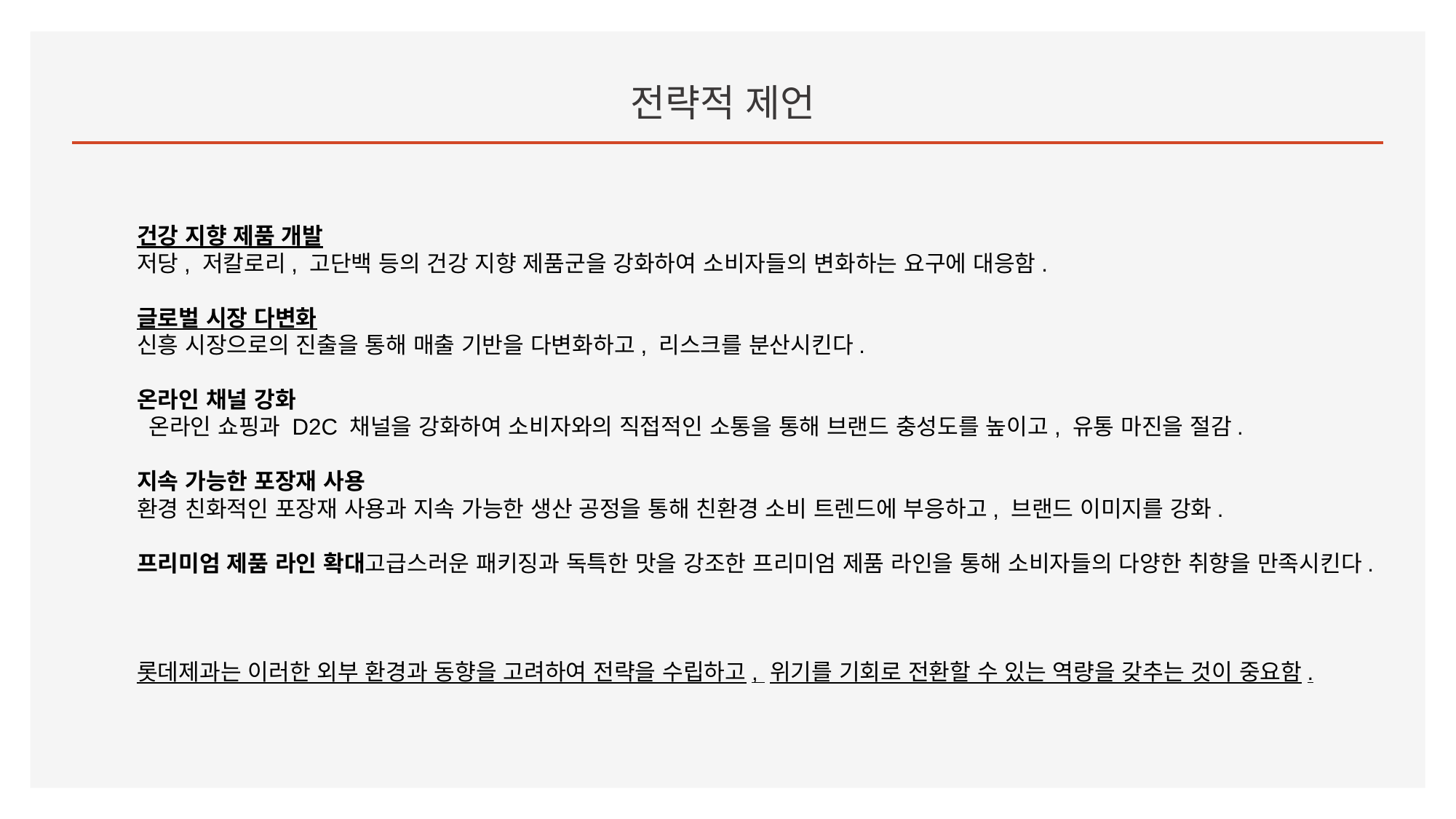

# 전략적 제언
건강 지향 제품 개발
저당, 저칼로리, 고단백 등의 건강 지향 제품군을 강화하여 소비자들의 변화하는 요구에 대응함.

글로벌 시장 다변화
신흥 시장으로의 진출을 통해 매출 기반을 다변화하고, 리스크를 분산시킨다.

온라인 채널 강화
 온라인 쇼핑과 D2C 채널을 강화하여 소비자와의 직접적인 소통을 통해 브랜드 충성도를 높이고, 유통 마진을 절감.

지속 가능한 포장재 사용
환경 친화적인 포장재 사용과 지속 가능한 생산 공정을 통해 친환경 소비 트렌드에 부응하고, 브랜드 이미지를 강화.

프리미엄 제품 라인 확대고급스러운 패키징과 독특한 맛을 강조한 프리미엄 제품 라인을 통해 소비자들의 다양한 취향을 만족시킨다.

롯데제과는 이러한 외부 환경과 동향을 고려하여 전략을 수립하고, 위기를 기회로 전환할 수 있는 역량을 갖추는 것이 중요함.